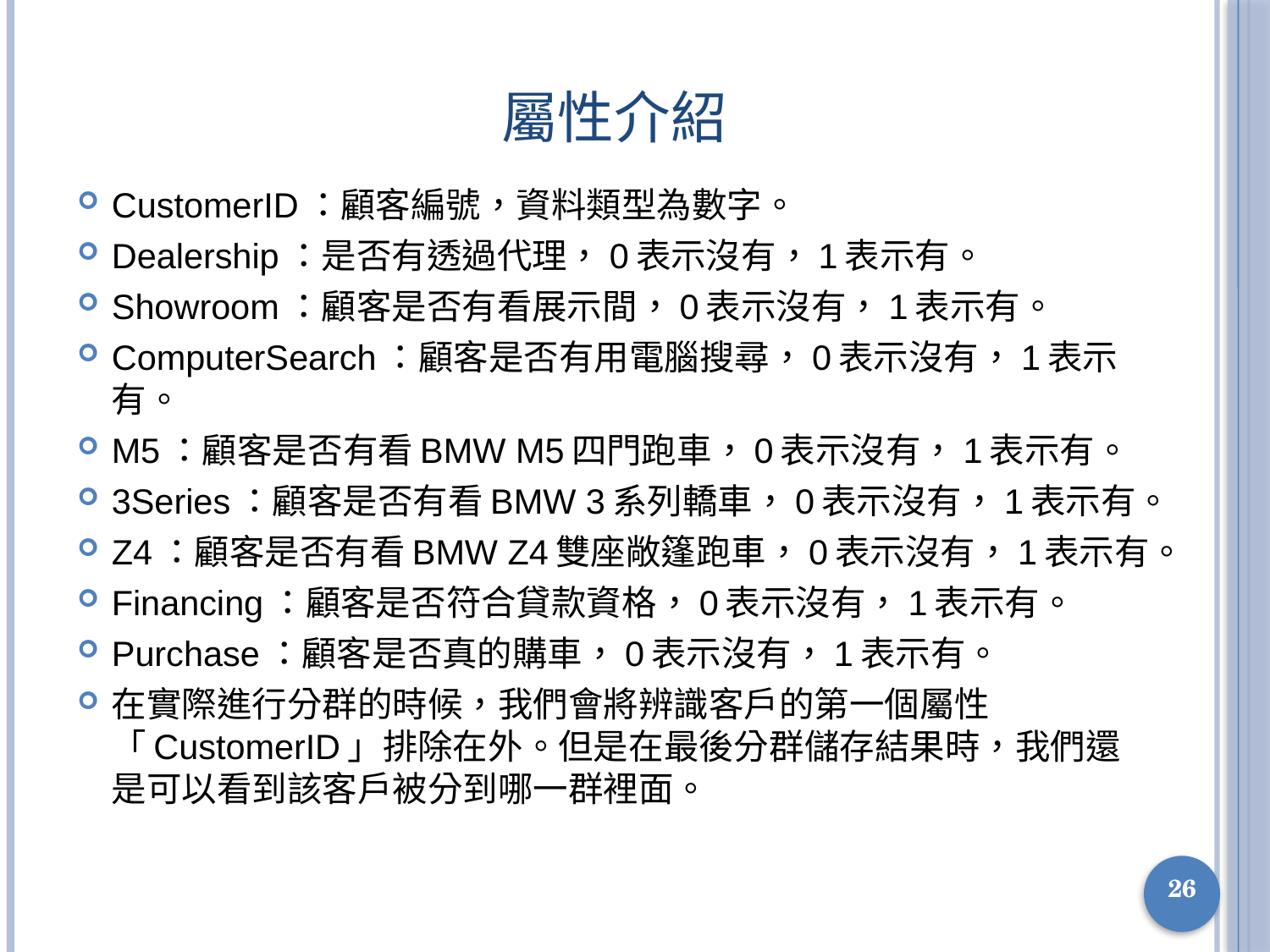

# 屬性介紹
CustomerID：顧客編號，資料類型為數字。
Dealership：是否有透過代理，0表示沒有，1表示有。
Showroom：顧客是否有看展示間，0表示沒有，1表示有。
ComputerSearch：顧客是否有用電腦搜尋，0表示沒有，1表示有。
M5：顧客是否有看BMW M5四門跑車，0表示沒有，1表示有。
3Series：顧客是否有看BMW 3系列轎車，0表示沒有，1表示有。
Z4：顧客是否有看BMW Z4雙座敞篷跑車，0表示沒有，1表示有。
Financing：顧客是否符合貸款資格，0表示沒有，1表示有。
Purchase：顧客是否真的購車，0表示沒有，1表示有。
在實際進行分群的時候，我們會將辨識客戶的第一個屬性「CustomerID」排除在外。但是在最後分群儲存結果時，我們還是可以看到該客戶被分到哪一群裡面。

26